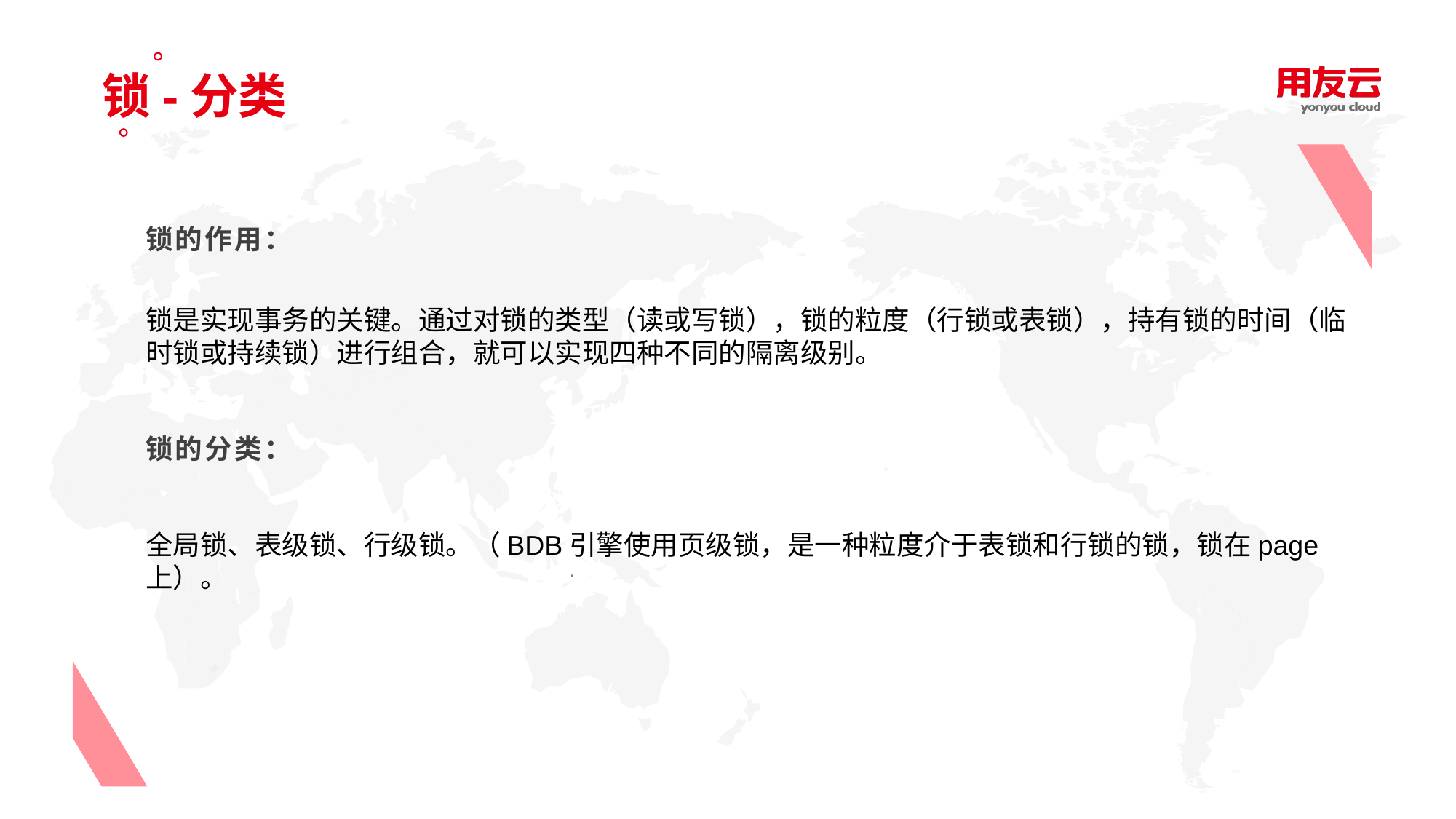

锁-分类

锁的作用：
锁是实现事务的关键。通过对锁的类型（读或写锁），锁的粒度（行锁或表锁），持有锁的时间（临时锁或持续锁）进行组合，就可以实现四种不同的隔离级别。

锁的分类：

全局锁、表级锁、行级锁。（BDB引擎使用页级锁，是一种粒度介于表锁和行锁的锁，锁在page上）。
.